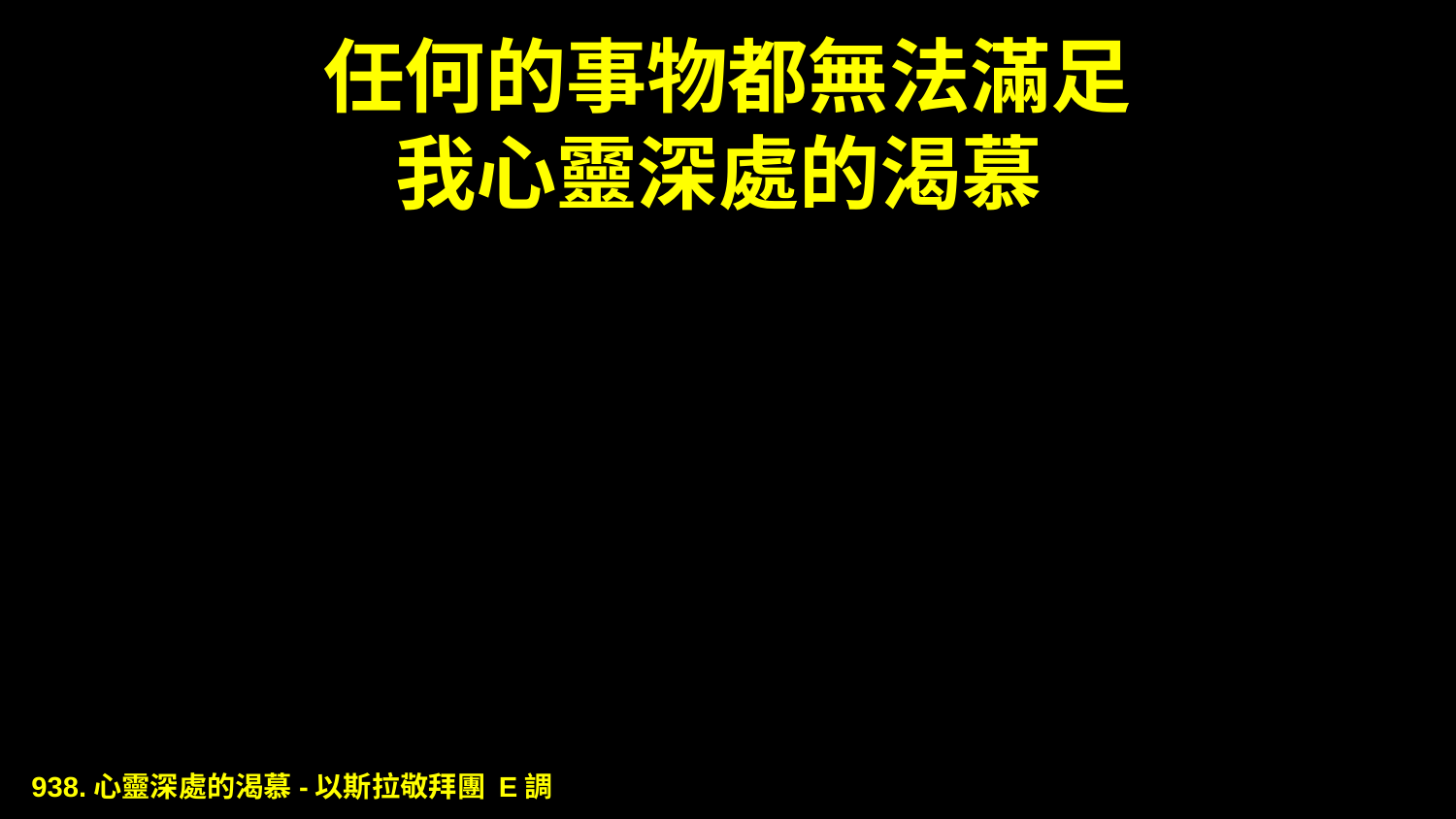

# 任何的事物都無法滿足 我心靈深處的渴慕
938.心靈深處的渴慕-以斯拉敬拜團 E調